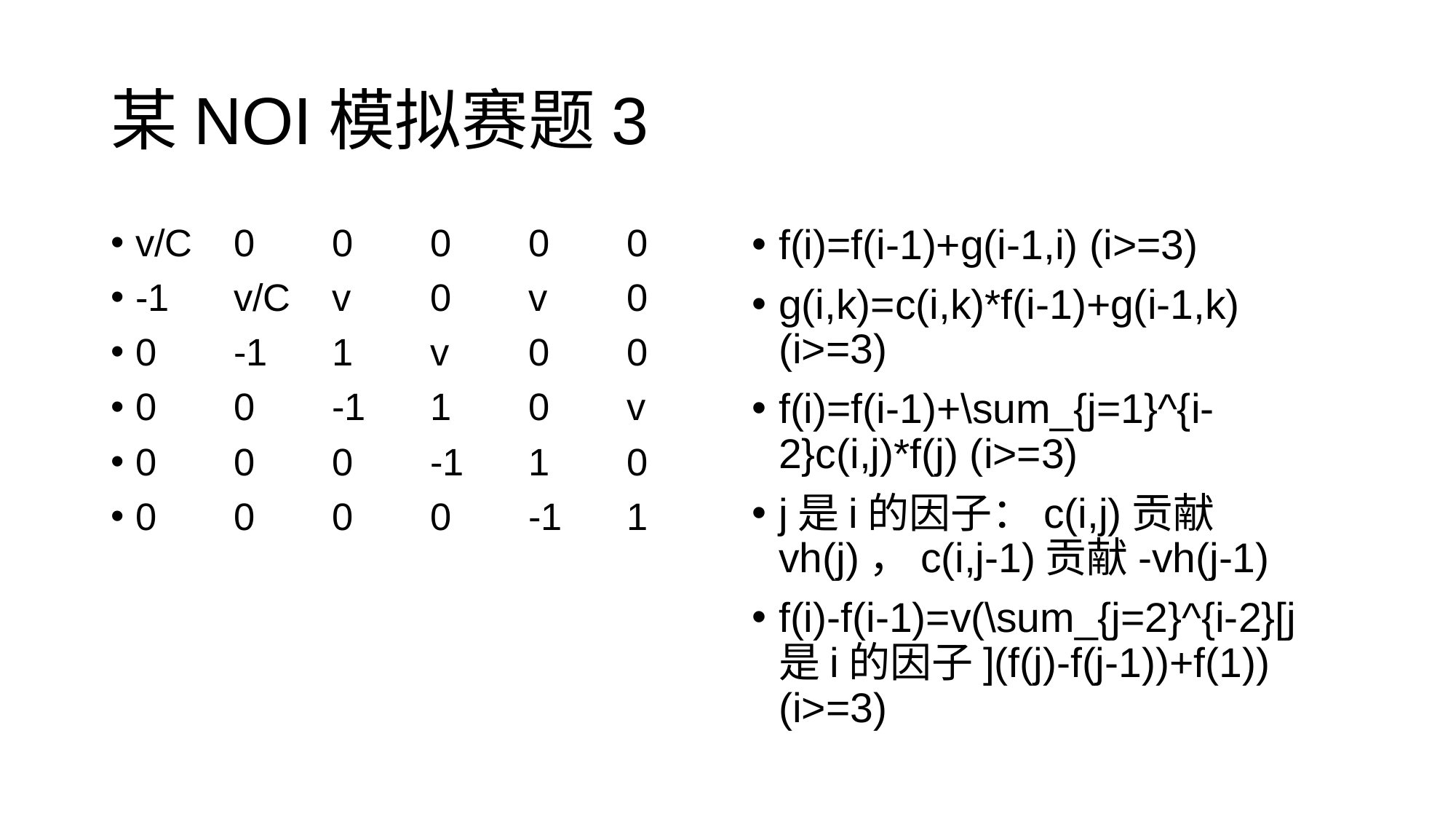

# 某NOI模拟赛题3
v/C	0	0	0	0	0
-1	v/C	v	0	v	0
0	-1	1	v	0	0
0	0	-1	1	0	v
0	0	0	-1	1	0
0	0	0	0	-1	1
f(i)=f(i-1)+g(i-1,i) (i>=3)
g(i,k)=c(i,k)*f(i-1)+g(i-1,k) (i>=3)
f(i)=f(i-1)+\sum_{j=1}^{i-2}c(i,j)*f(j) (i>=3)
j是i的因子：c(i,j)贡献vh(j)，c(i,j-1)贡献-vh(j-1)
f(i)-f(i-1)=v(\sum_{j=2}^{i-2}[j是i的因子](f(j)-f(j-1))+f(1)) (i>=3)